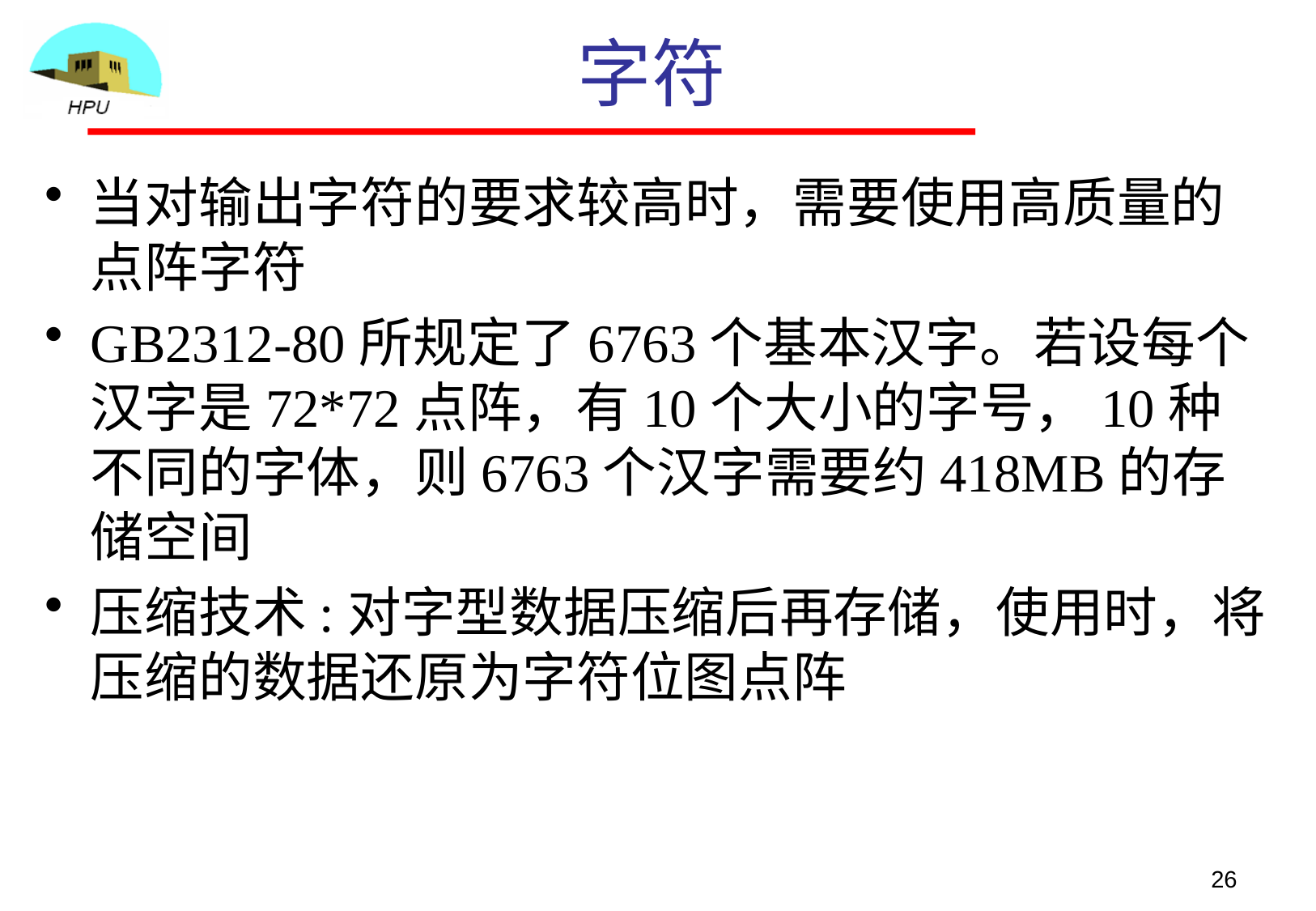

# 字符
当对输出字符的要求较高时，需要使用高质量的点阵字符
GB2312-80所规定了6763个基本汉字。若设每个汉字是72*72点阵，有10个大小的字号，10种不同的字体，则6763个汉字需要约418MB的存储空间
压缩技术:对字型数据压缩后再存储，使用时，将压缩的数据还原为字符位图点阵
26